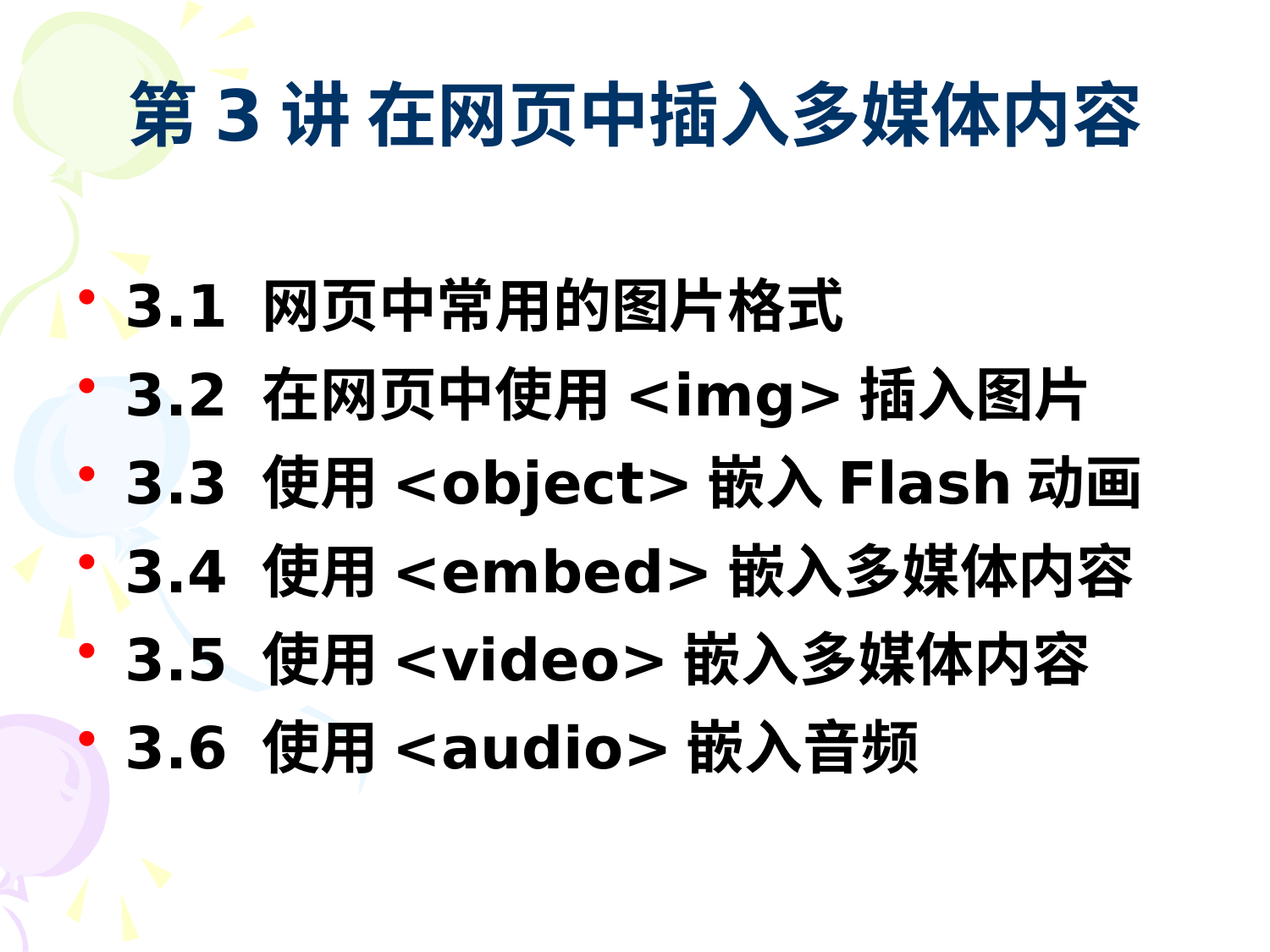

# 第3讲 在网页中插入多媒体内容
3.1 网页中常用的图片格式
3.2 在网页中使用<img>插入图片
3.3 使用<object>嵌入Flash动画
3.4 使用<embed>嵌入多媒体内容
3.5 使用<video>嵌入多媒体内容
3.6 使用<audio>嵌入音频